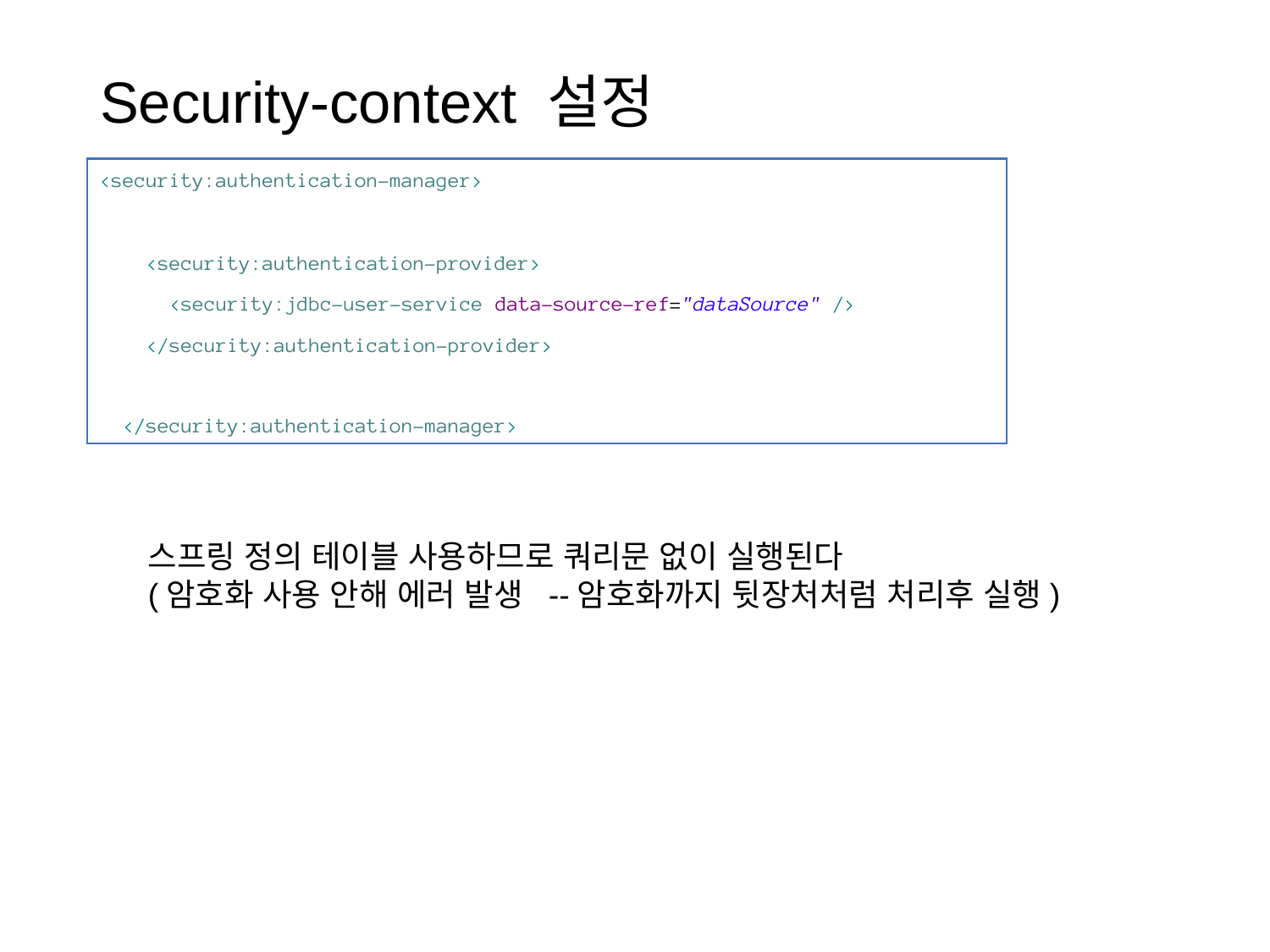

# Security-context 설정
<security:authentication-manager>

    <security:authentication-provider>
      <security:jdbc-user-service data-source-ref="dataSource" />
    </security:authentication-provider>

  </security:authentication-manager>
스프링 정의 테이블 사용하므로 쿼리문 없이 실행된다
(암호화 사용 안해 에러 발생  --암호화까지 뒷장처처럼 처리후 실행)